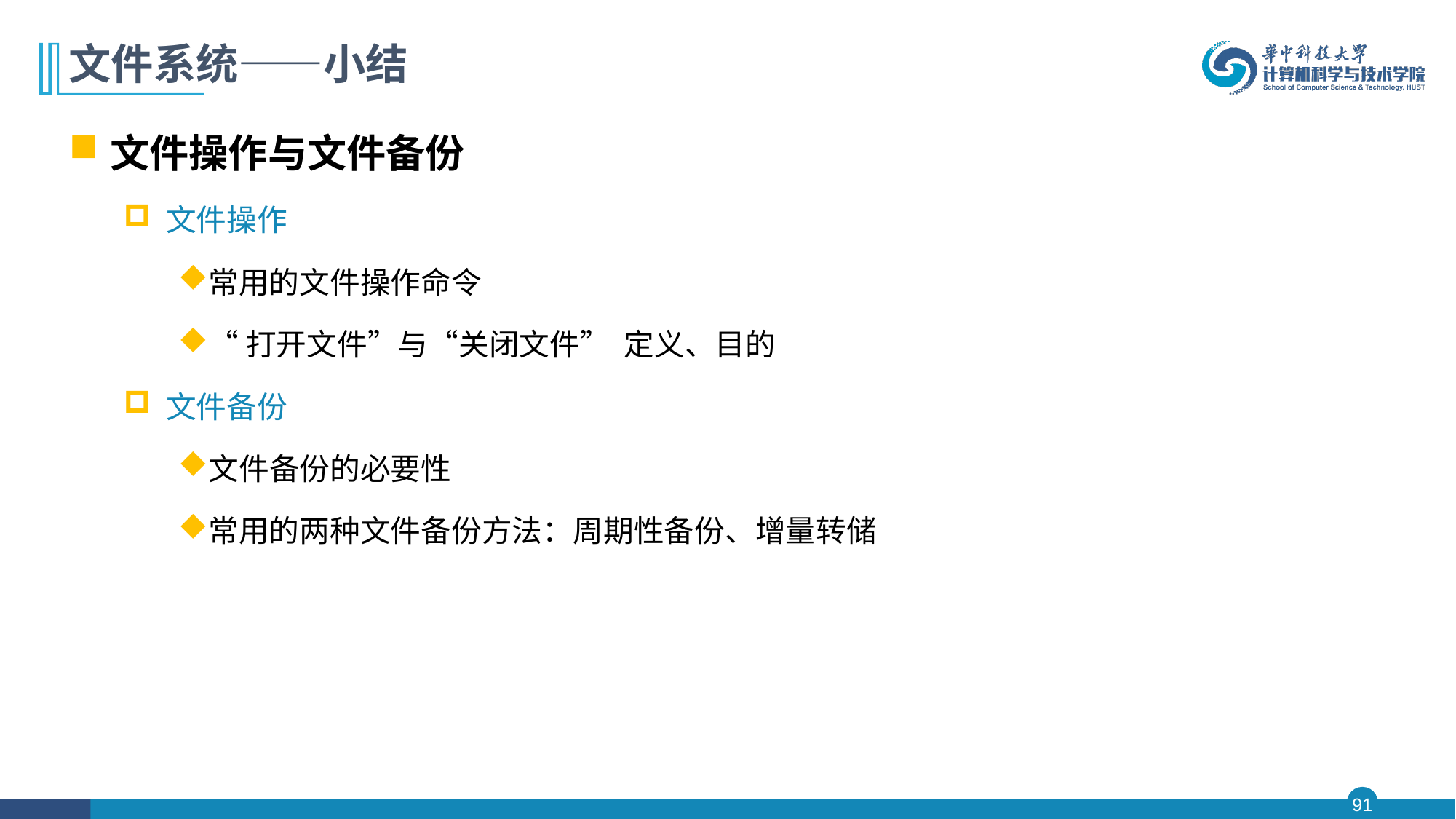

# 文件系统——小结
文件操作与文件备份
文件操作
常用的文件操作命令
“打开文件”与“关闭文件”  定义、目的
文件备份
文件备份的必要性
常用的两种文件备份方法：周期性备份、增量转储